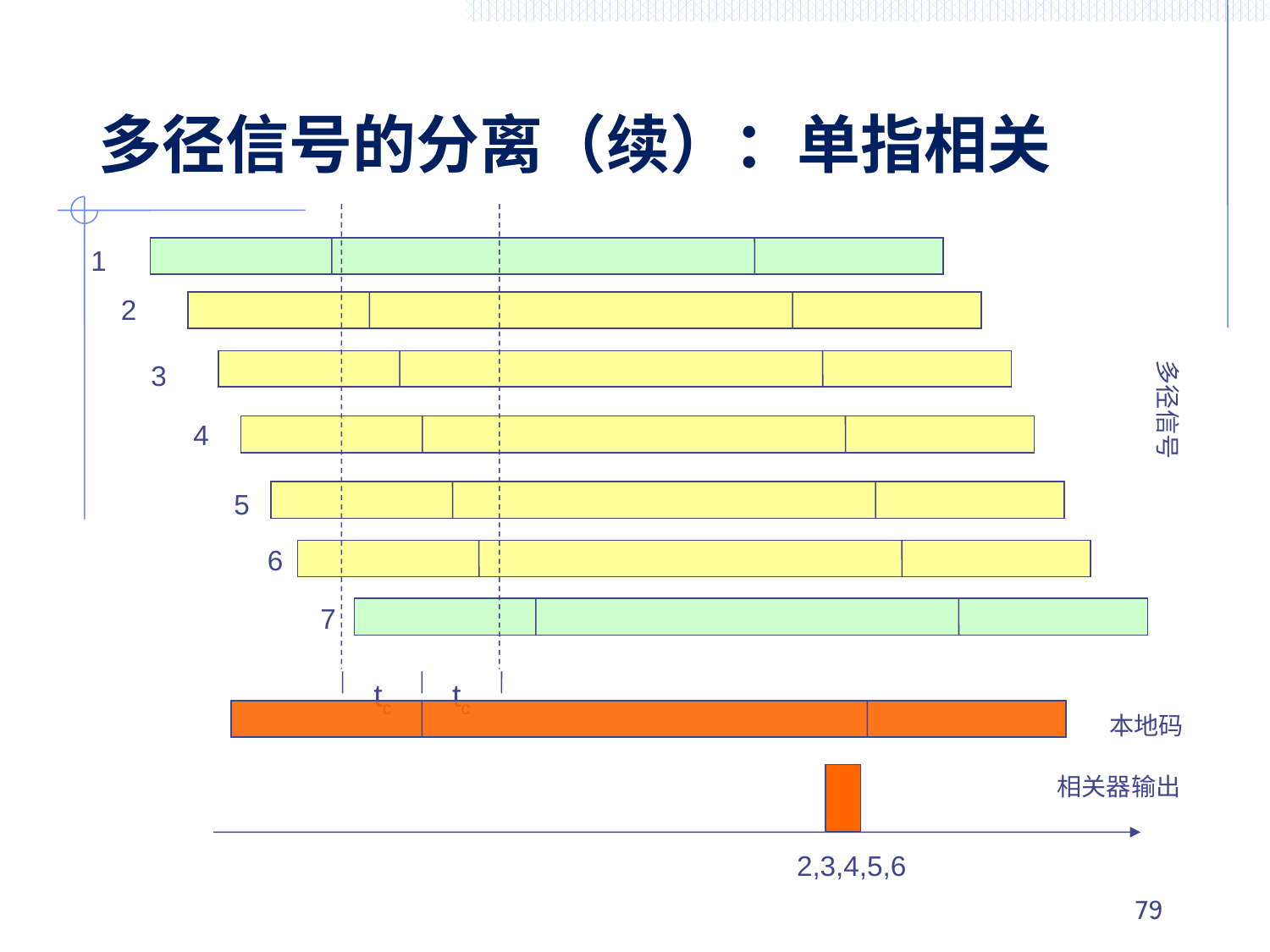

多径信号的分离（续）：单指相关

1

2

多径信号

3
4

5

6

7

tc
tc

本地码

相关器输出

2,3,4,5,6
79